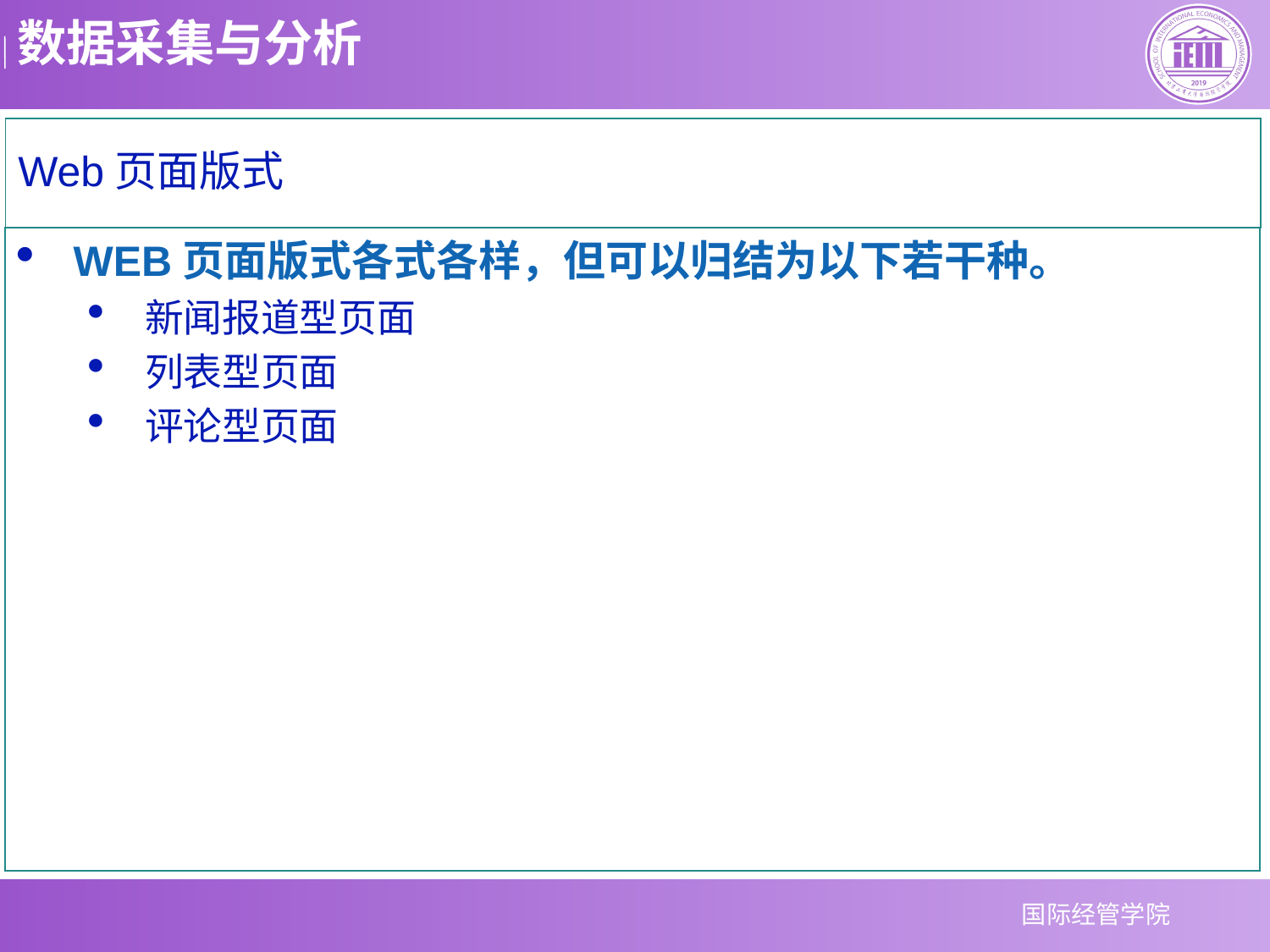

# Web页面版式
WEB页面版式各式各样，但可以归结为以下若干种。
新闻报道型页面
列表型页面
评论型页面